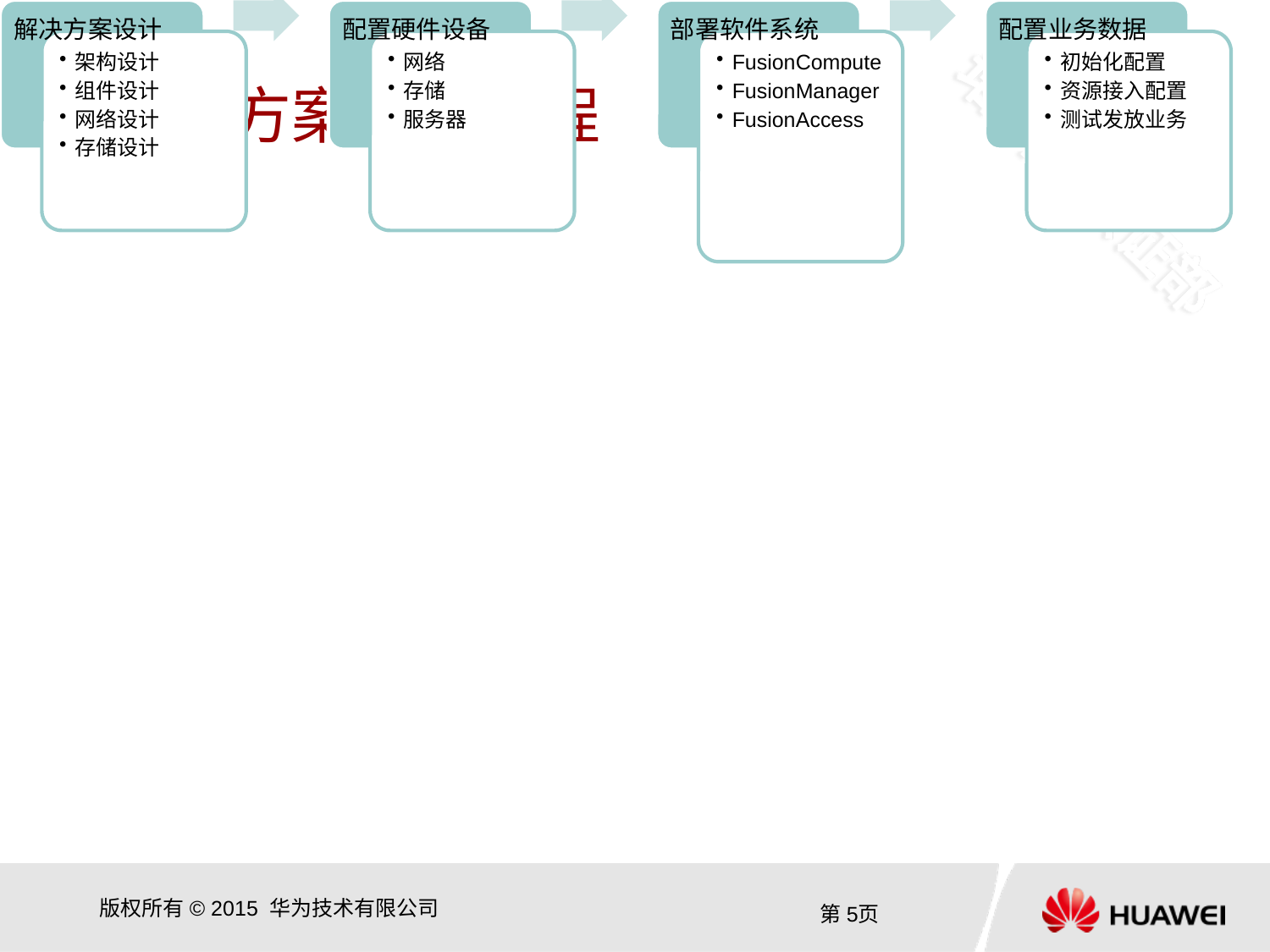

# 解决方案部署流程
架构设计
组件设计
网络设计
存储设计
网络
存储
服务器
FusionCompute
FusionManager
FusionAccess
初始化配置
资源接入配置
测试发放业务
解决方案设计

配置硬件设备

部署软件系统

配置业务数据